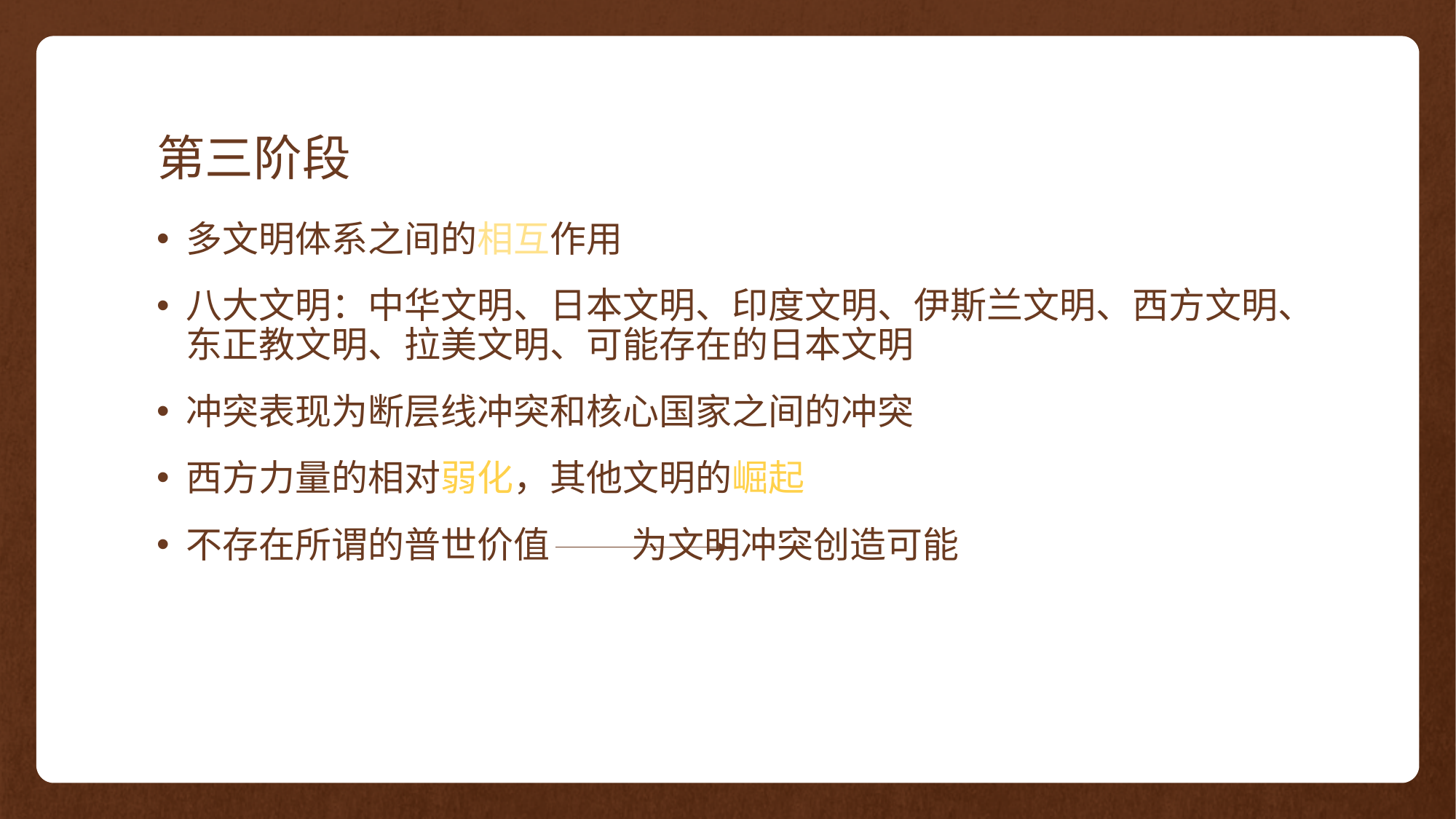

# 第三阶段
多文明体系之间的相互作用
八大文明：中华文明、日本文明、印度文明、伊斯兰文明、西方文明、东正教文明、拉美文明、可能存在的日本文明
冲突表现为断层线冲突和核心国家之间的冲突
西方力量的相对弱化，其他文明的崛起
不存在所谓的普世价值          为文明冲突创造可能